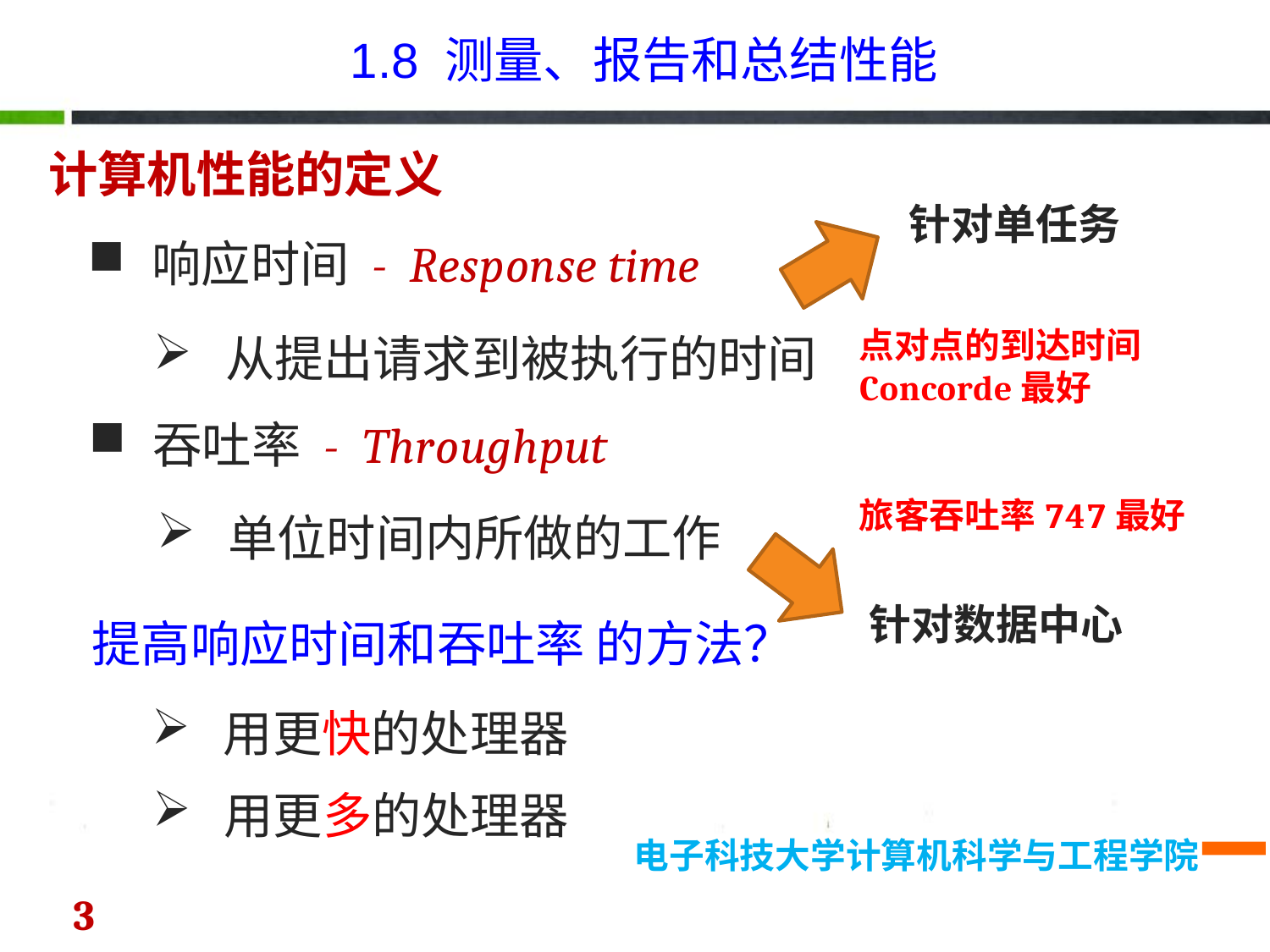

1.8 测量、报告和总结性能
计算机性能的定义
针对单任务

响应时间 -  Response time
点对点的到达时间
Concorde最好
从提出请求到被执行的时间
吞吐率 -  Throughput
旅客吞吐率747最好
单位时间内所做的工作

针对数据中心
提高响应时间和吞吐率 的方法？
用更快的处理器
用更多的处理器